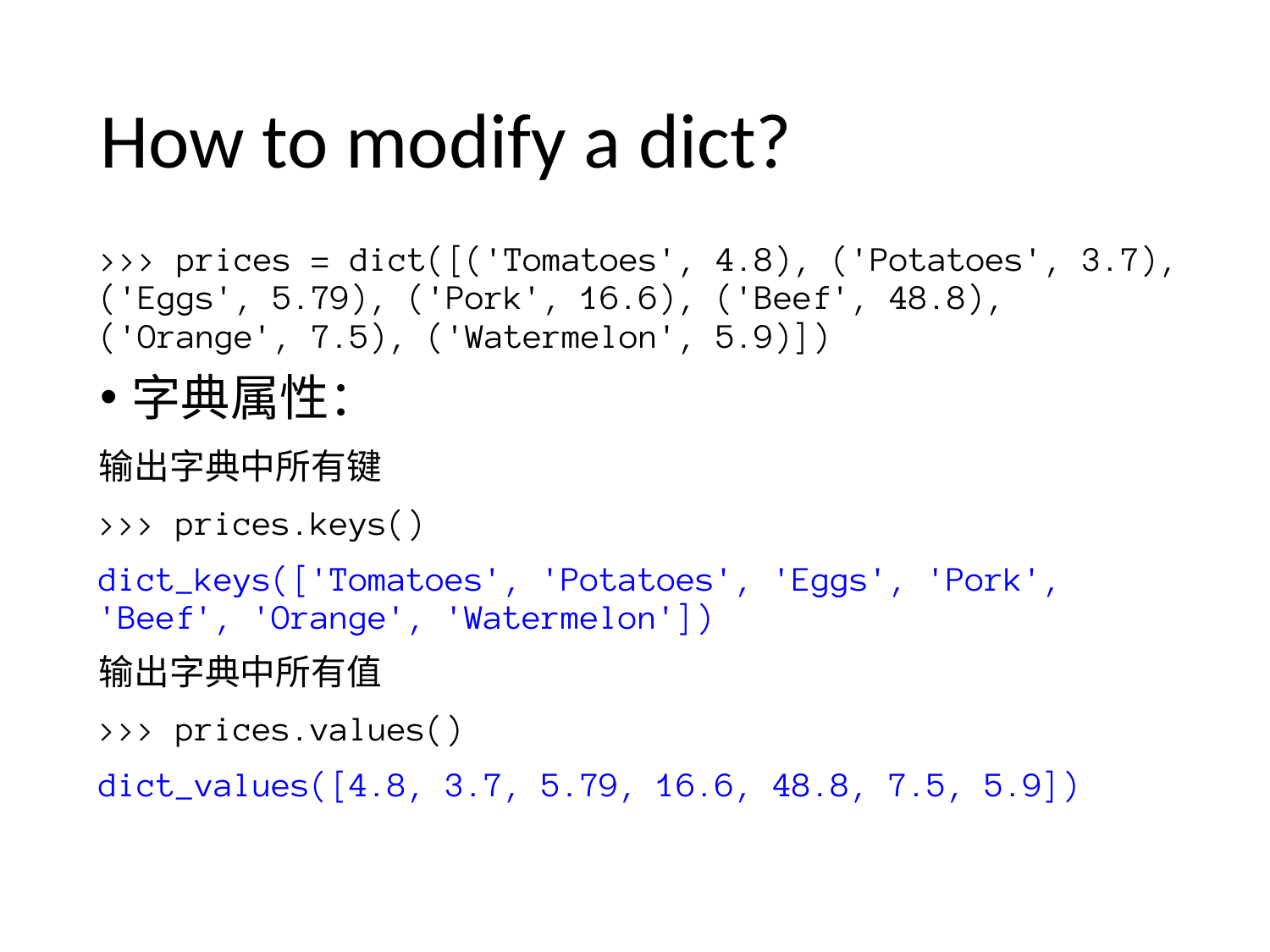

# How to modify a dict?
>>> prices = dict([('Tomatoes', 4.8), ('Potatoes', 3.7), ('Eggs', 5.79), ('Pork', 16.6), ('Beef', 48.8), ('Orange', 7.5), ('Watermelon', 5.9)])
字典属性：
输出字典中所有键
>>> prices.keys()
dict_keys(['Tomatoes', 'Potatoes', 'Eggs', 'Pork', 'Beef', 'Orange', 'Watermelon'])
输出字典中所有值
>>> prices.values()
dict_values([4.8, 3.7, 5.79, 16.6, 48.8, 7.5, 5.9])